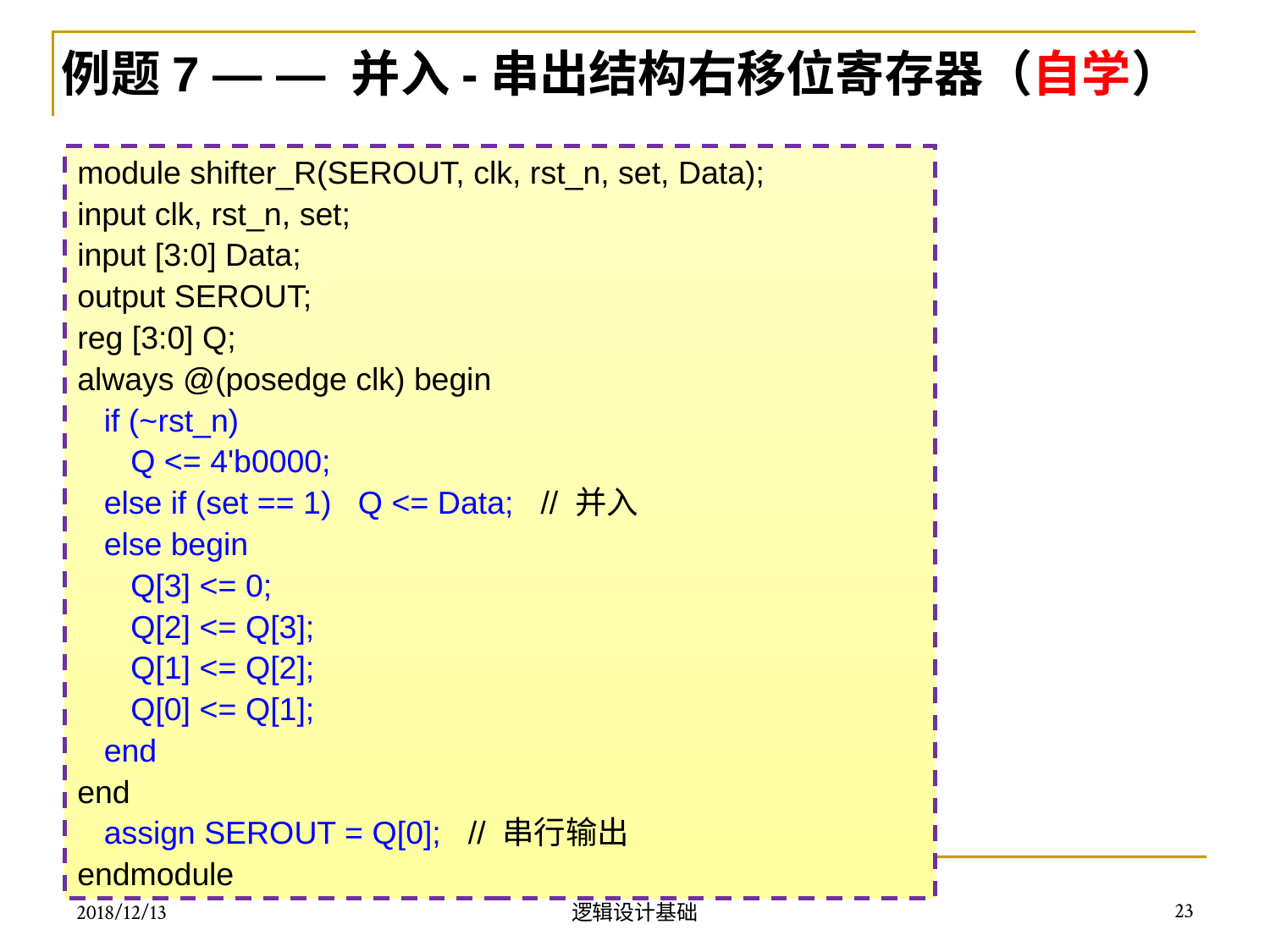

例题7 — — 并入-串出结构右移位寄存器（自学）
module shifter_R(SEROUT, clk, rst_n, set, Data);
input clk, rst_n, set;
input [3:0] Data;
output SEROUT;
reg [3:0] Q;
always @(posedge clk) begin
   if (~rst_n)
      Q <= 4'b0000;
   else if (set == 1)   Q <= Data;   // 并入
   else begin
      Q[3] <= 0;
      Q[2] <= Q[3];
      Q[1] <= Q[2];
      Q[0] <= Q[1];
   end
end
   assign SEROUT = Q[0];   // 串行输出
endmodule
2018/12/13
23
逻辑设计基础